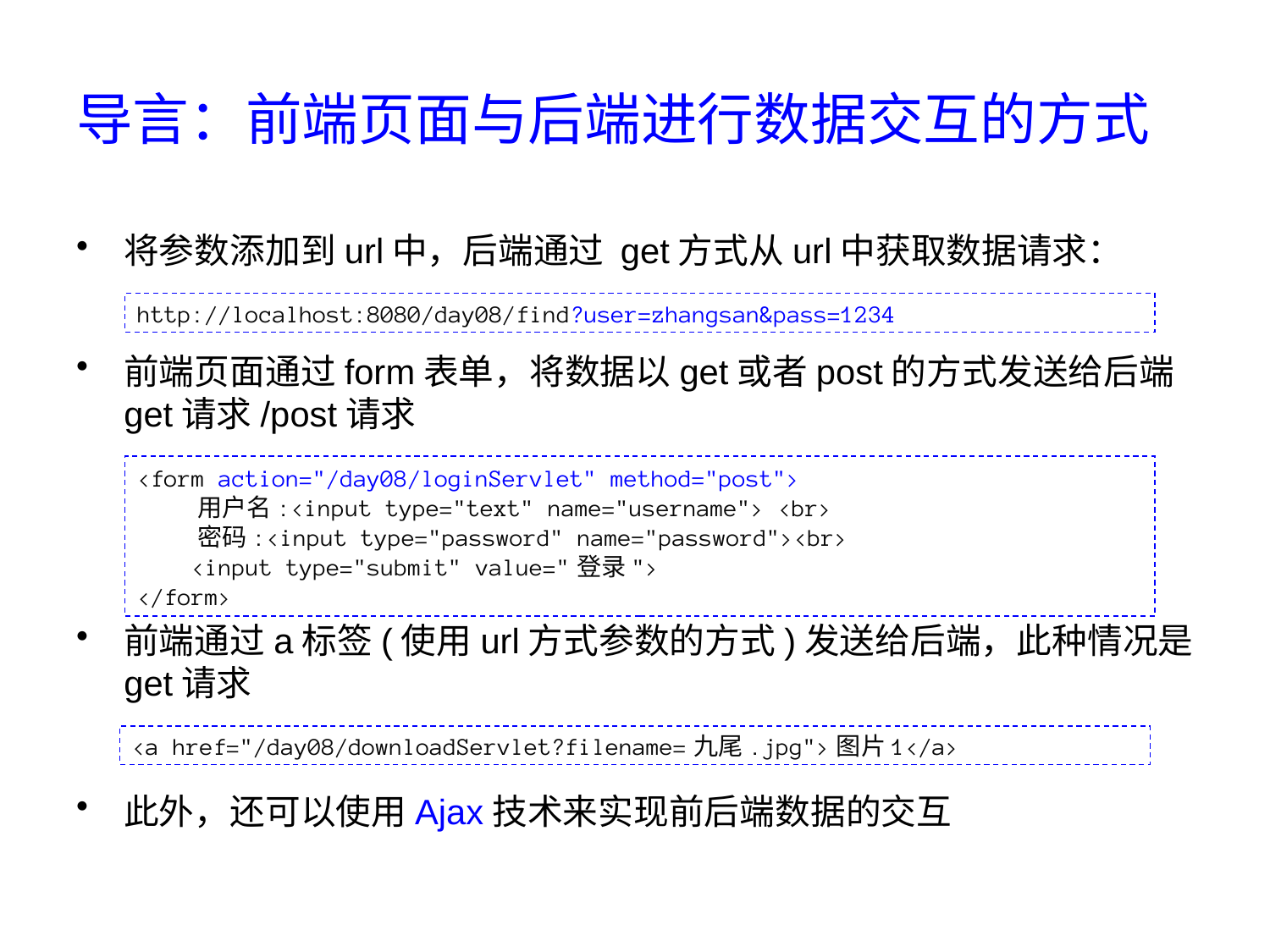

# 导言：前端页面与后端进行数据交互的方式
将参数添加到url中，后端通过 get方式从url中获取数据请求：

前端页面通过form表单，将数据以get或者post的方式发送给后端 get请求/post请求

前端通过a标签(使用url方式参数的方式)发送给后端，此种情况是 get请求

此外，还可以使用Ajax技术来实现前后端数据的交互
http://localhost:8080/day08/find?user=zhangsan&pass=1234
<form action="/day08/loginServlet" method="post">
    用户名:<input type="text" name="username"> <br>
    密码:<input type="password" name="password"><br>
    <input type="submit" value="登录">
</form>
<a href="/day08/downloadServlet?filename=九尾.jpg">图片1</a>